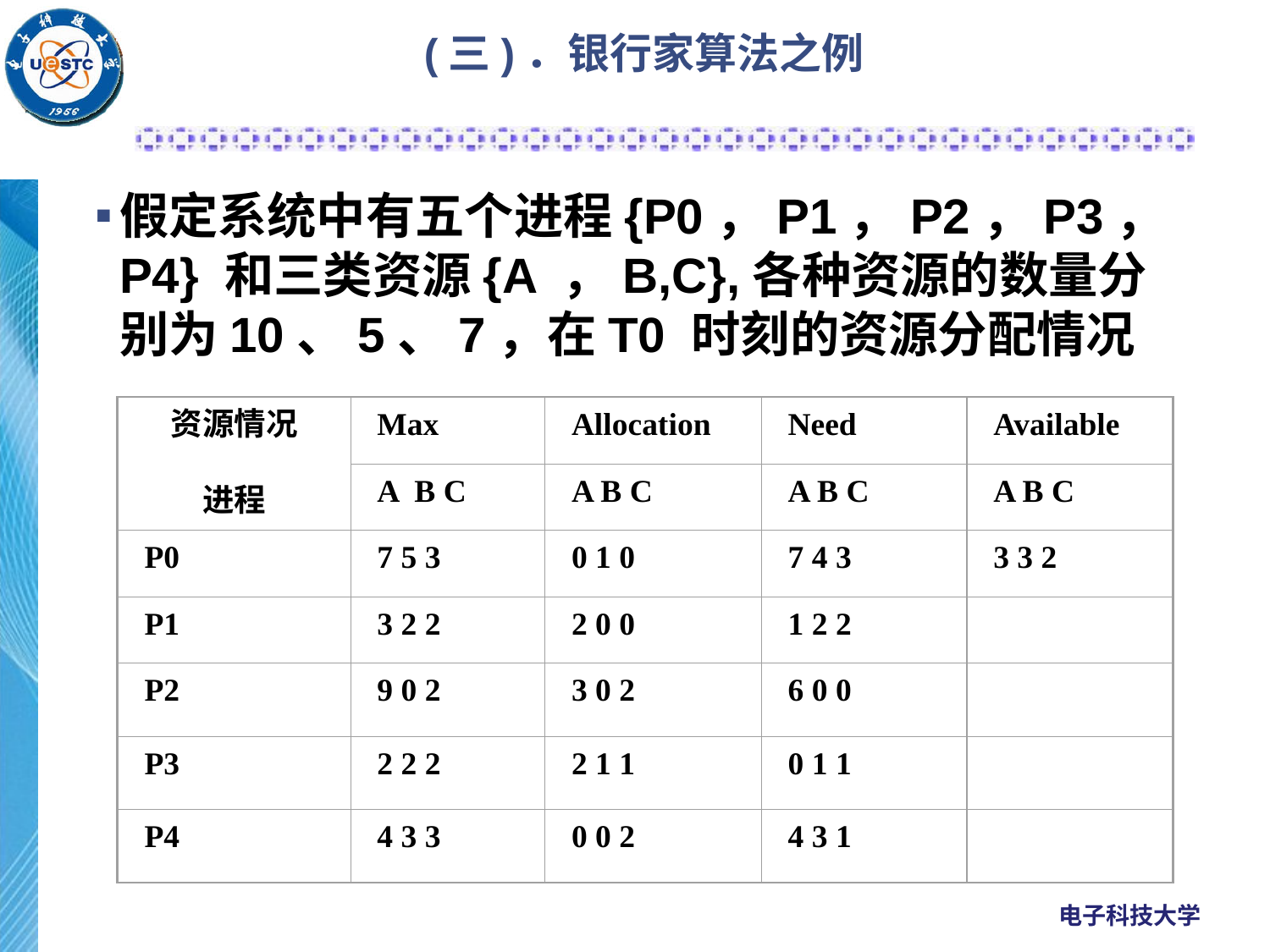

# (三)．银行家算法之例
假定系统中有五个进程{P0，P1，P2，P3，P4} 和三类资源{A ，B,C},各种资源的数量分别为10、5、7，在T0 时刻的资源分配情况

资源情况

进程

Max

Allocation

Need

Available

A  B C

A B C

A B C

A B C

P0

7 5 3

0 1 0

7 4 3

3 3 2

P1

3 2 2

2 0 0

1 2 2

P2

9 0 2

3 0 2

6 0 0

P3

2 2 2

2 1 1

0 1 1

P4

4 3 3

0 0 2

4 3 1